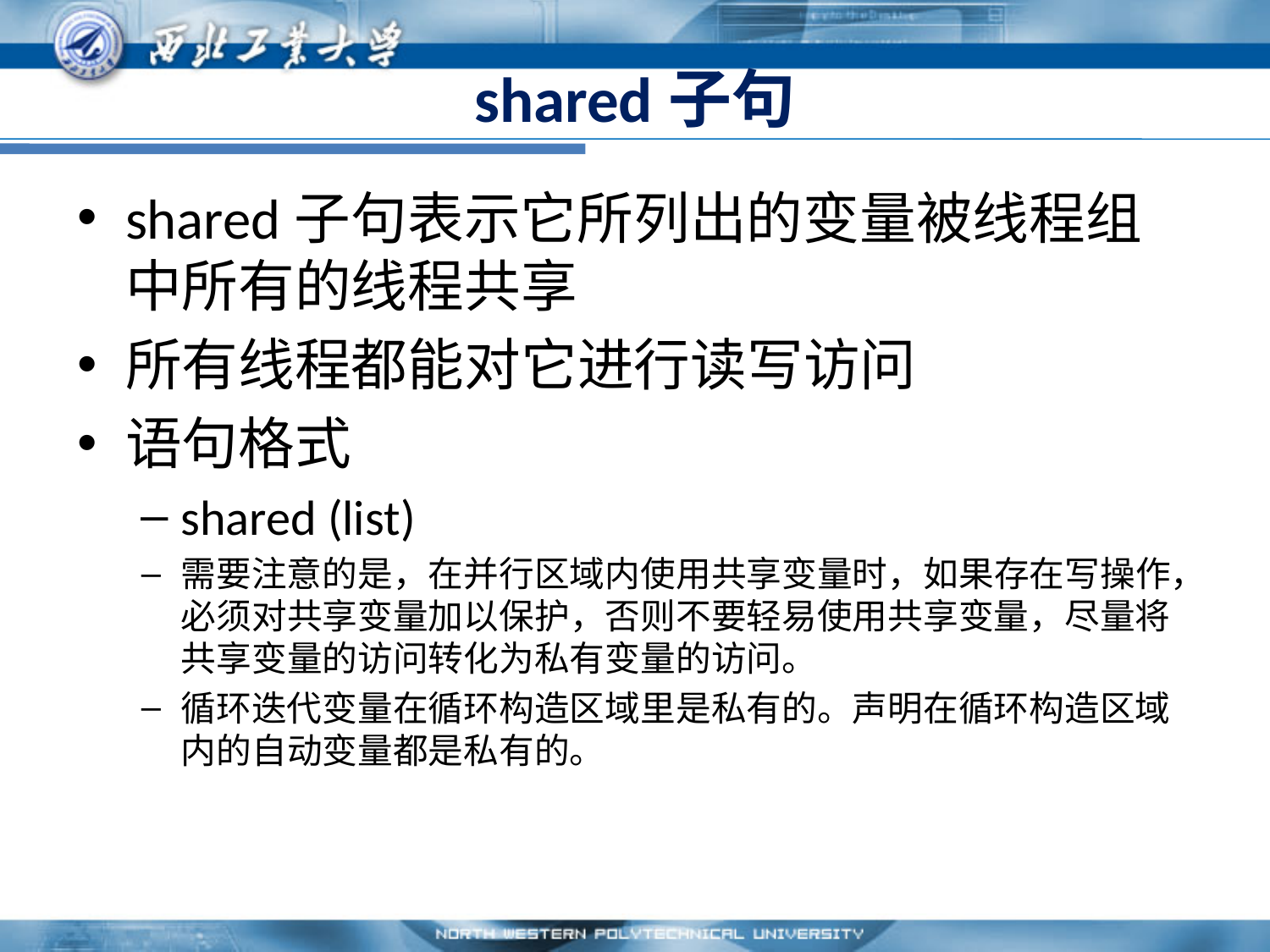

# shared子句
shared子句表示它所列出的变量被线程组中所有的线程共享
所有线程都能对它进行读写访问
语句格式
shared (list)
需要注意的是，在并行区域内使用共享变量时，如果存在写操作，必须对共享变量加以保护，否则不要轻易使用共享变量，尽量将共享变量的访问转化为私有变量的访问。
循环迭代变量在循环构造区域里是私有的。声明在循环构造区域内的自动变量都是私有的。